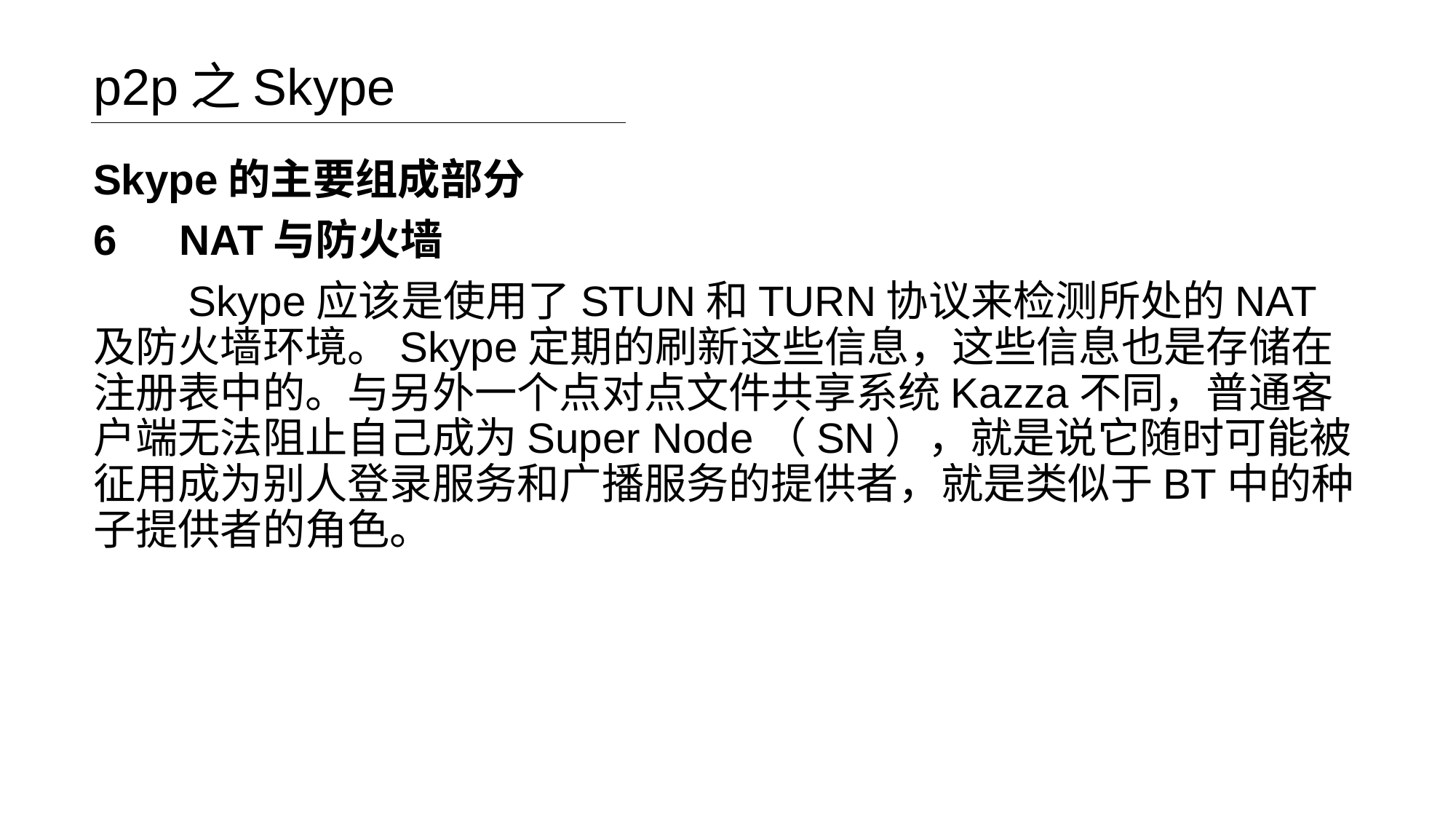

# p2p之Skype
Skype的主要组成部分
6　NAT与防火墙
　　Skype应该是使用了STUN和TURN协议来检测所处的NAT及防火墙环境。Skype定期的刷新这些信息，这些信息也是存储在注册表中的。与另外一个点对点文件共享系统Kazza不同，普通客户端无法阻止自己成为Super Node（SN），就是说它随时可能被征用成为别人登录服务和广播服务的提供者，就是类似于BT中的种子提供者的角色。